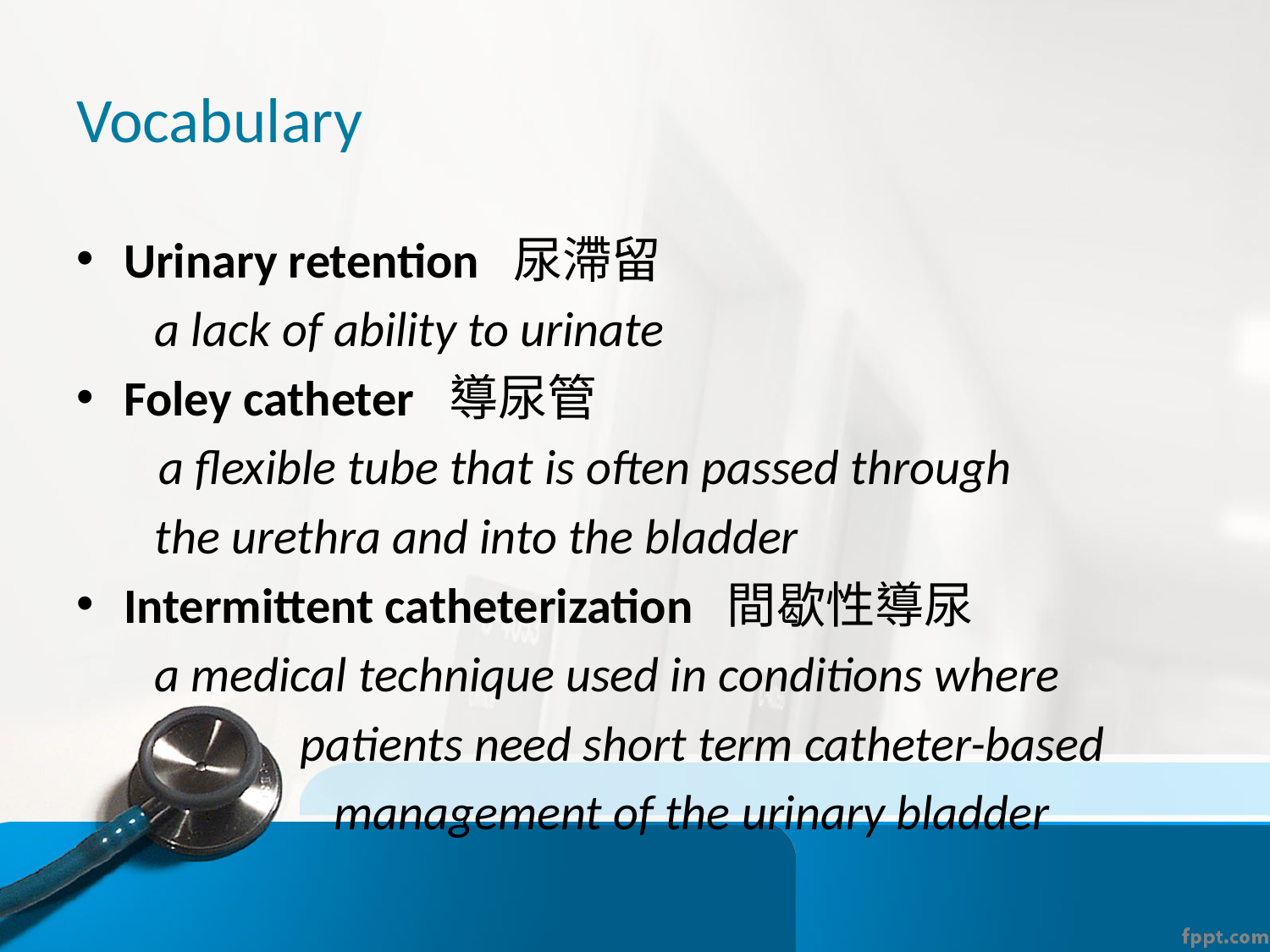

# Vocabulary
Urinary retention  尿滯留
       a lack of ability to urinate
Foley catheter  導尿管
      a flexible tube that is often passed through
       the urethra and into the bladder
Intermittent catheterization  間歇性導尿
       a medical technique used in conditions where
                    patients need short term catheter-based
                       management of the urinary bladder